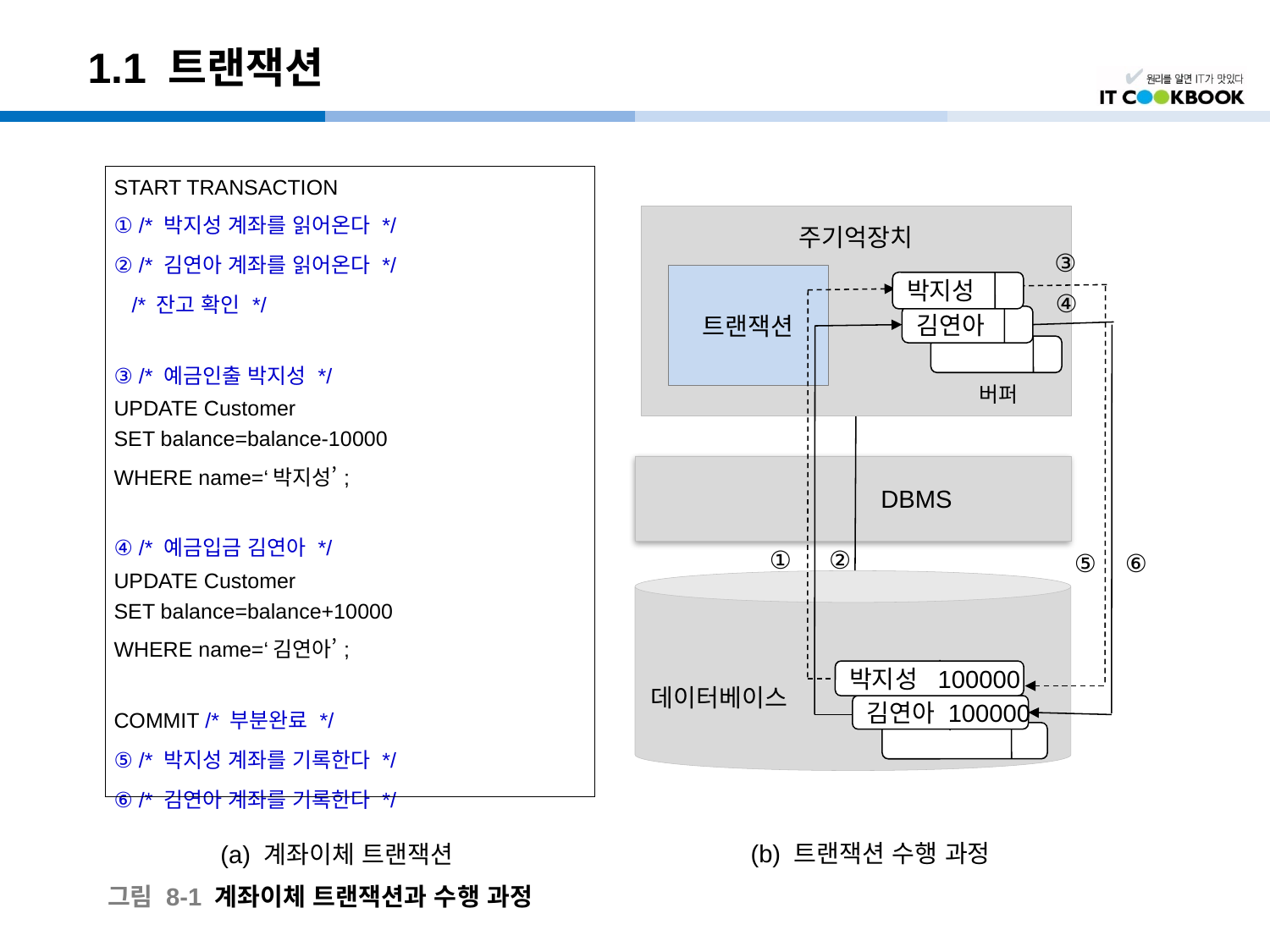

# 1.1 트랜잭션
| START TRANSACTION ① /\* 박지성 계좌를 읽어온다 \*/ ② /\* 김연아 계좌를 읽어온다 \*/ /\* 잔고 확인 \*/ ③ /\* 예금인출 박지성 \*/ UPDATE Customer SET balance=balance-10000 WHERE name=‘박지성’; ④ /\* 예금입금 김연아 \*/ UPDATE Customer SET balance=balance+10000 WHERE name=‘김연아’; COMMIT /\* 부분완료 \*/ ⑤ /\* 박지성 계좌를 기록한다 \*/ ⑥ /\* 김연아 계좌를 기록한다 \*/ |
| --- |

주기억장치

③
트랜잭션
박지성

④

김연아

버퍼
DBMS
①
②
⑥
⑤

박지성  100000

데이터베이스

김연아 100000

(b) 트랜잭션 수행 과정
(a) 계좌이체 트랜잭션
그림 8-1 계좌이체 트랜잭션과 수행 과정